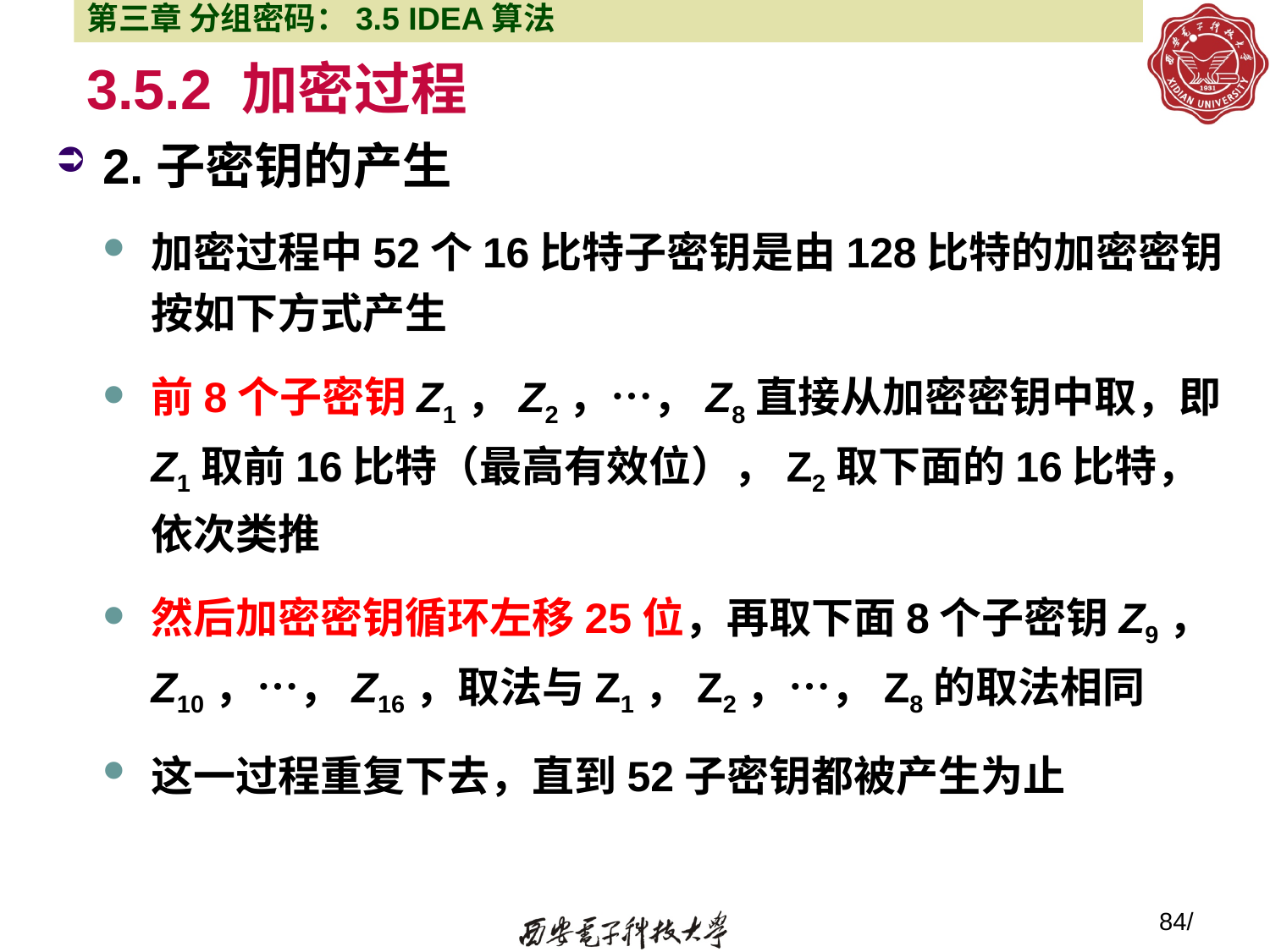

第三章 分组密码：3.5 IDEA算法
# 3.5.2 加密过程
2.子密钥的产生
加密过程中52个16比特子密钥是由128比特的加密密钥按如下方式产生
前8个子密钥Z1，Z2，…，Z8直接从加密密钥中取，即Z1取前16比特（最高有效位），Z2取下面的16比特，依次类推
然后加密密钥循环左移25位，再取下面8个子密钥Z9，Z10，…，Z16，取法与Z1，Z2，…，Z8的取法相同
这一过程重复下去，直到52子密钥都被产生为止
84/